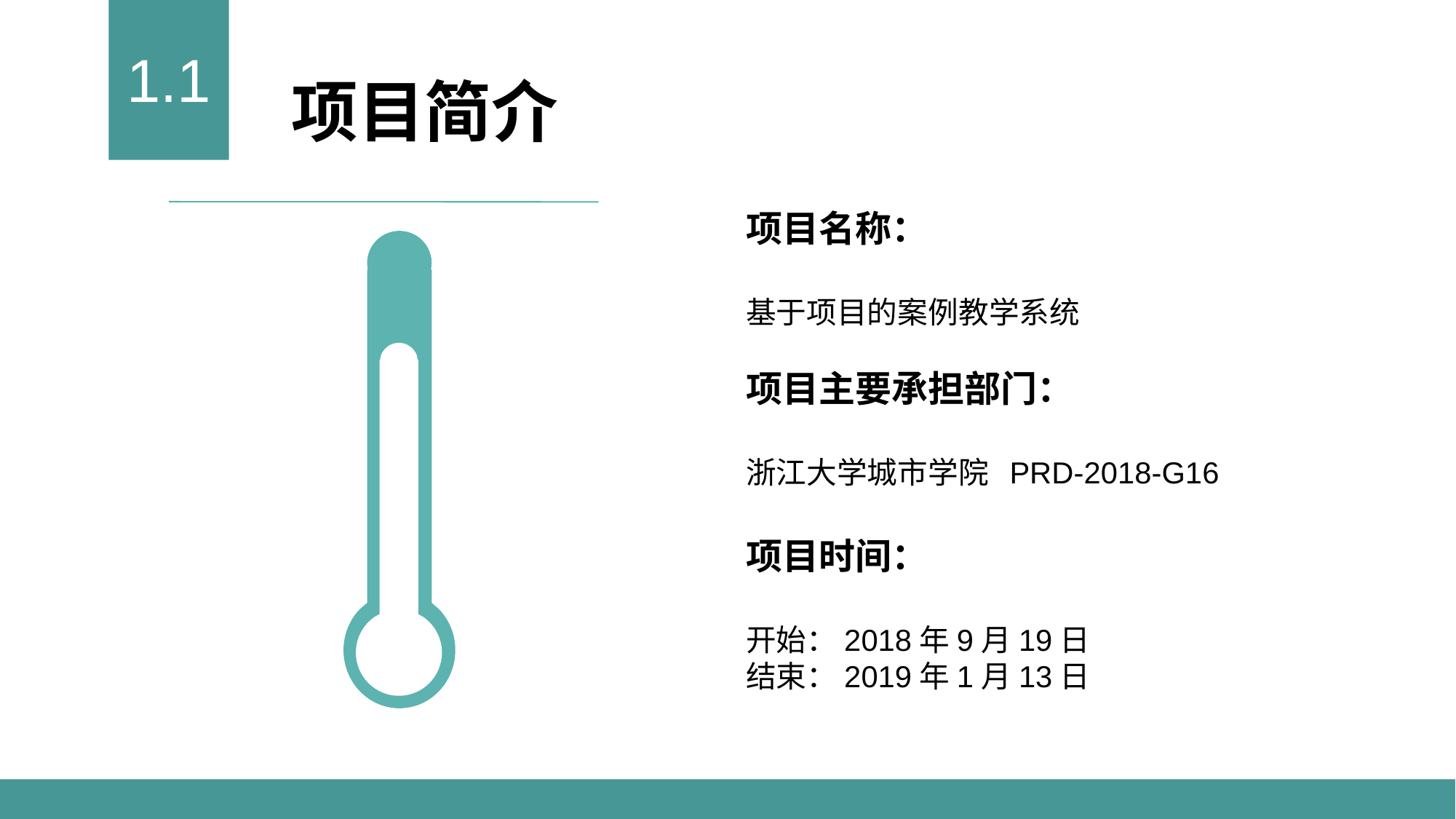

1.1
项目简介
项目名称：

基于项目的案例教学系统

项目主要承担部门：

浙江大学城市学院  PRD-2018-G16

项目时间：

开始：2018年9月19日
结束：2019年1月13日